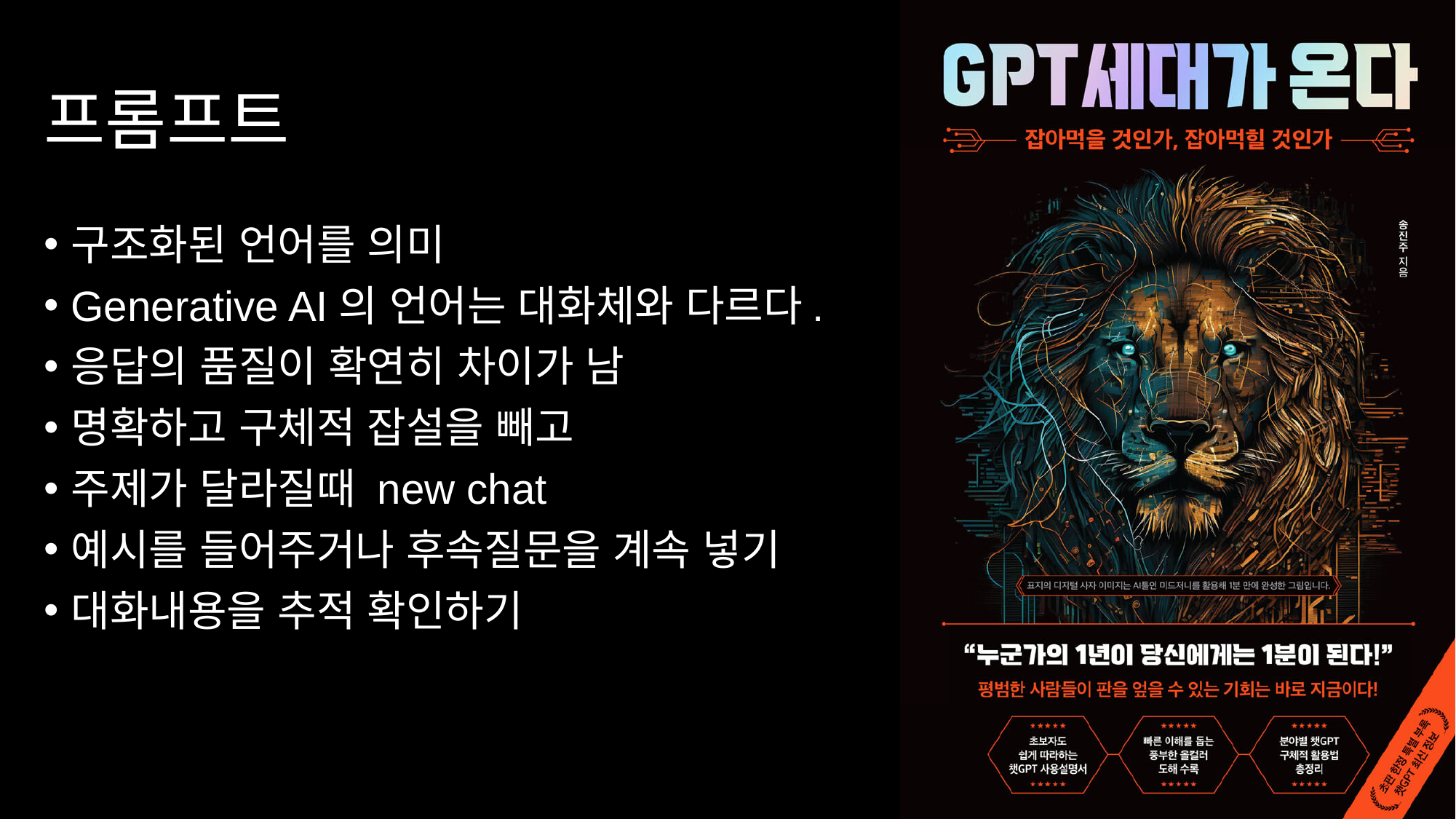

# 프롬프트
구조화된 언어를 의미
Generative AI의 언어는 대화체와 다르다.
응답의 품질이 확연히 차이가 남
명확하고 구체적 잡설을 빼고
주제가 달라질때 new chat
예시를 들어주거나 후속질문을 계속 넣기
대화내용을 추적 확인하기